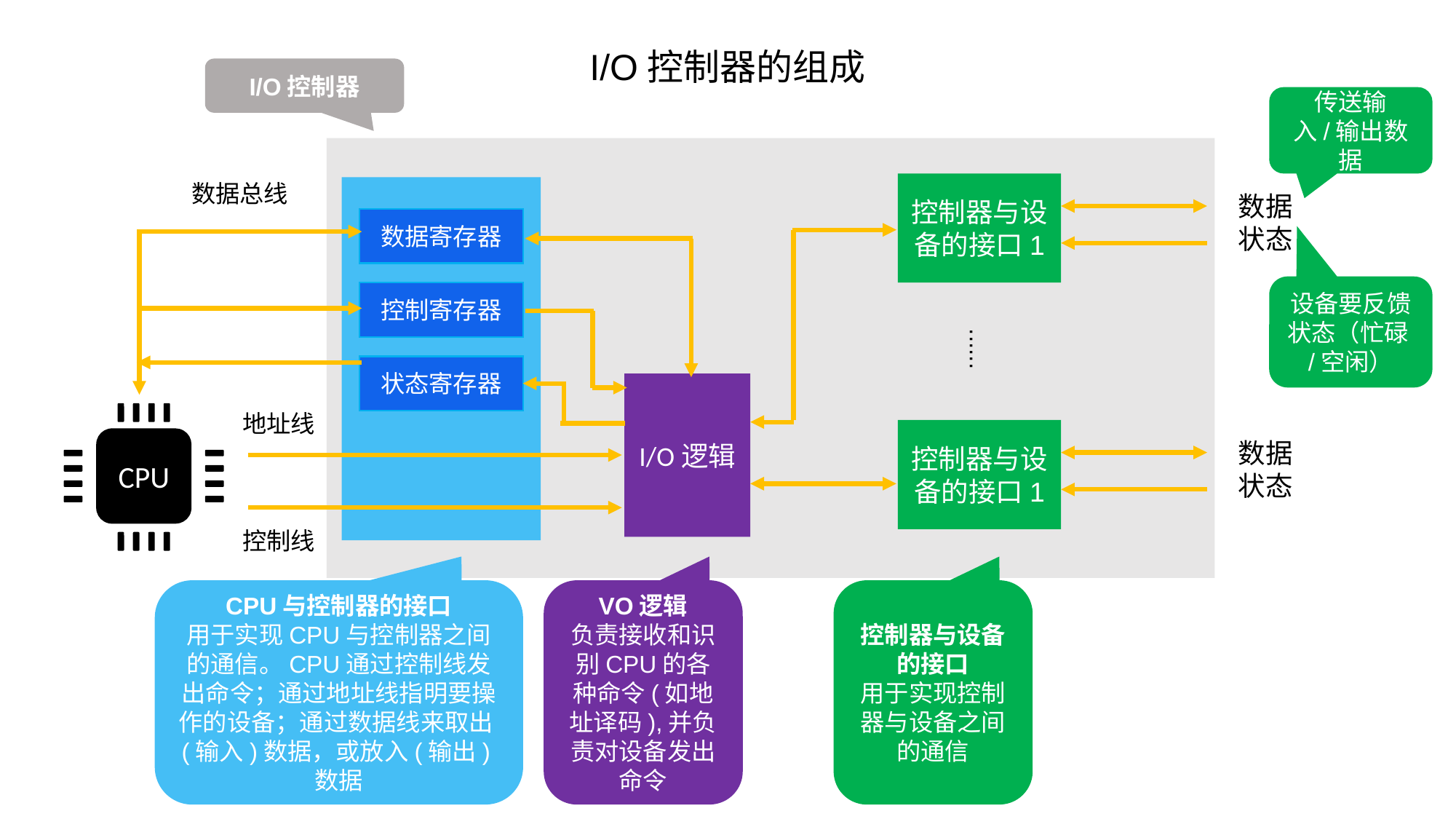

I/O控制器的组成
I/O控制器
传送输入/输出数据

数据总线
控制器与设备的接口1

数据
状态
数据寄存器
设备要反馈状态（忙碌/空闲）
控制寄存器
......
状态寄存器
I/O逻辑

CPU

地址线
控制器与设备的接口1
数据
状态
控制线
CPU与控制器的接口
用于实现CPU与控制器之间的通信。CPU通过控制线发出命令；通过地址线指明要操作的设备；通过数据线来取出(输入)数据，或放入(输出)数据
VO逻辑
负责接收和识别CPU的各种命令(如地址译码),并负责对设备发出命令
控制器与设备的接口
用于实现控制器与设备之间的通信